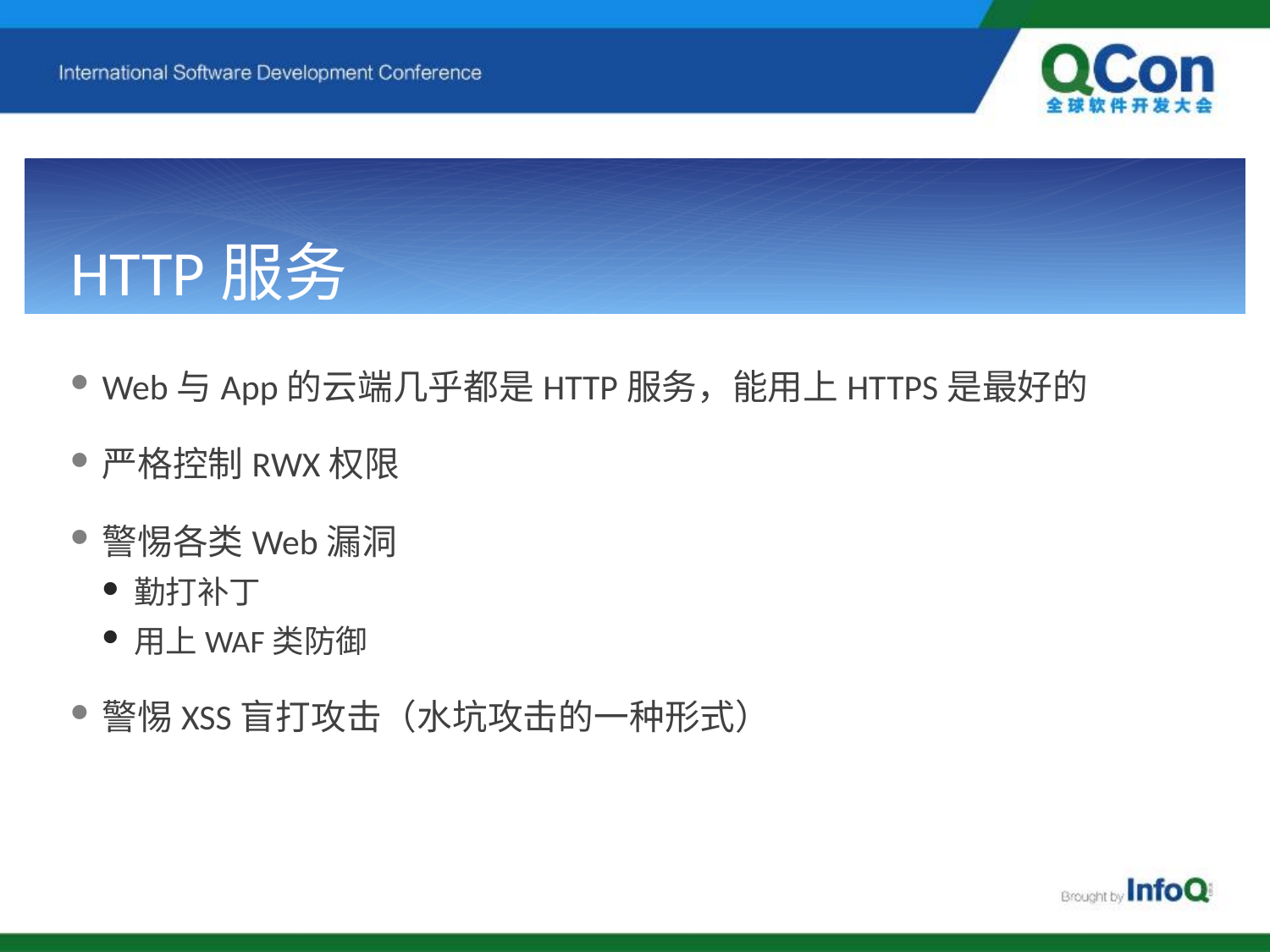

# HTTP服务
Web与App的云端几乎都是HTTP服务，能用上HTTPS是最好的
严格控制RWX权限
警惕各类Web漏洞
勤打补丁
用上WAF类防御
警惕XSS盲打攻击（水坑攻击的一种形式）